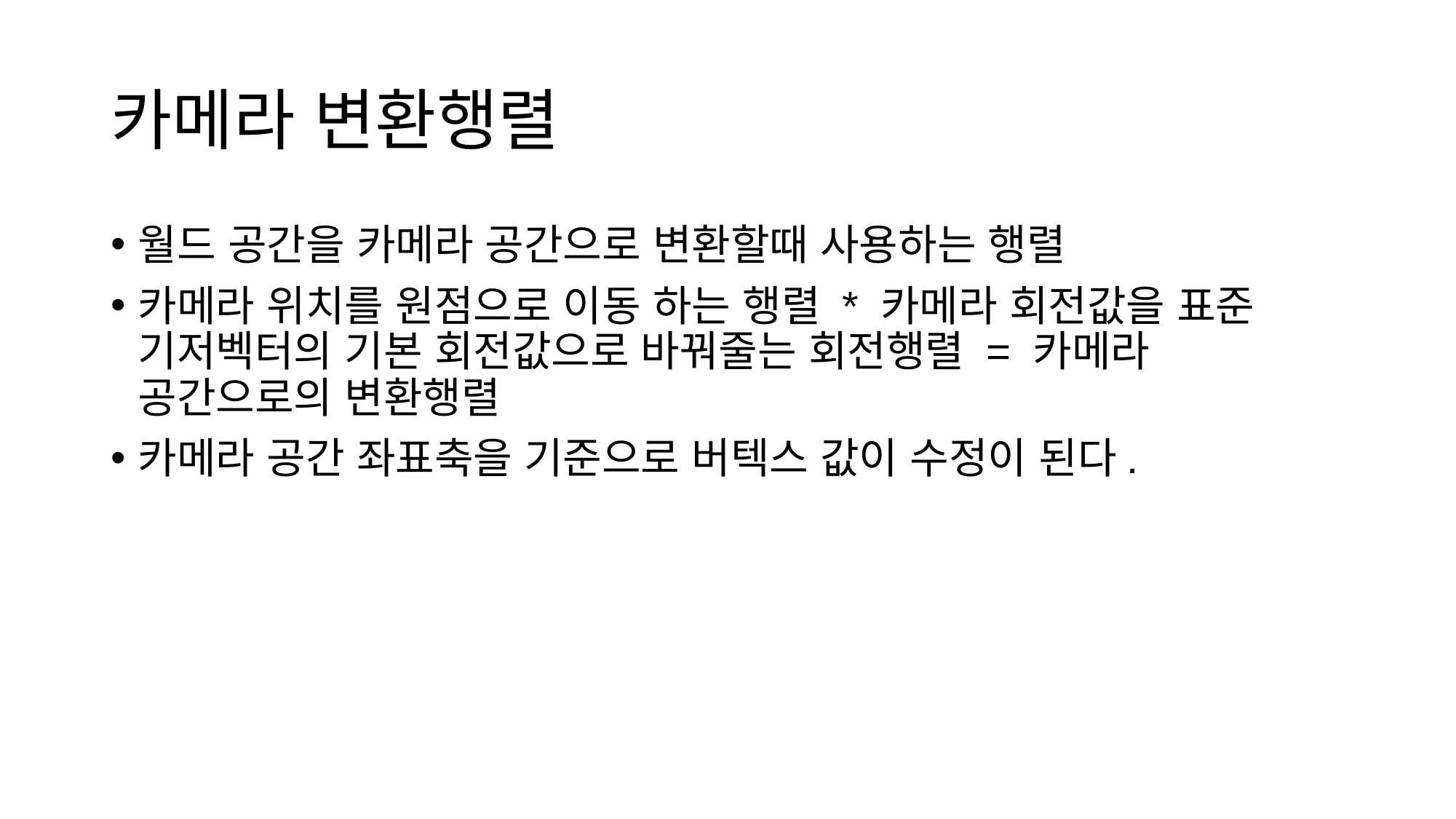

# 카메라 변환행렬
월드 공간을 카메라 공간으로 변환할때 사용하는 행렬
카메라 위치를 원점으로 이동 하는 행렬 * 카메라 회전값을 표준 기저벡터의 기본 회전값으로 바꿔줄는 회전행렬 = 카메라 공간으로의 변환행렬
카메라 공간 좌표축을 기준으로 버텍스 값이 수정이 된다.